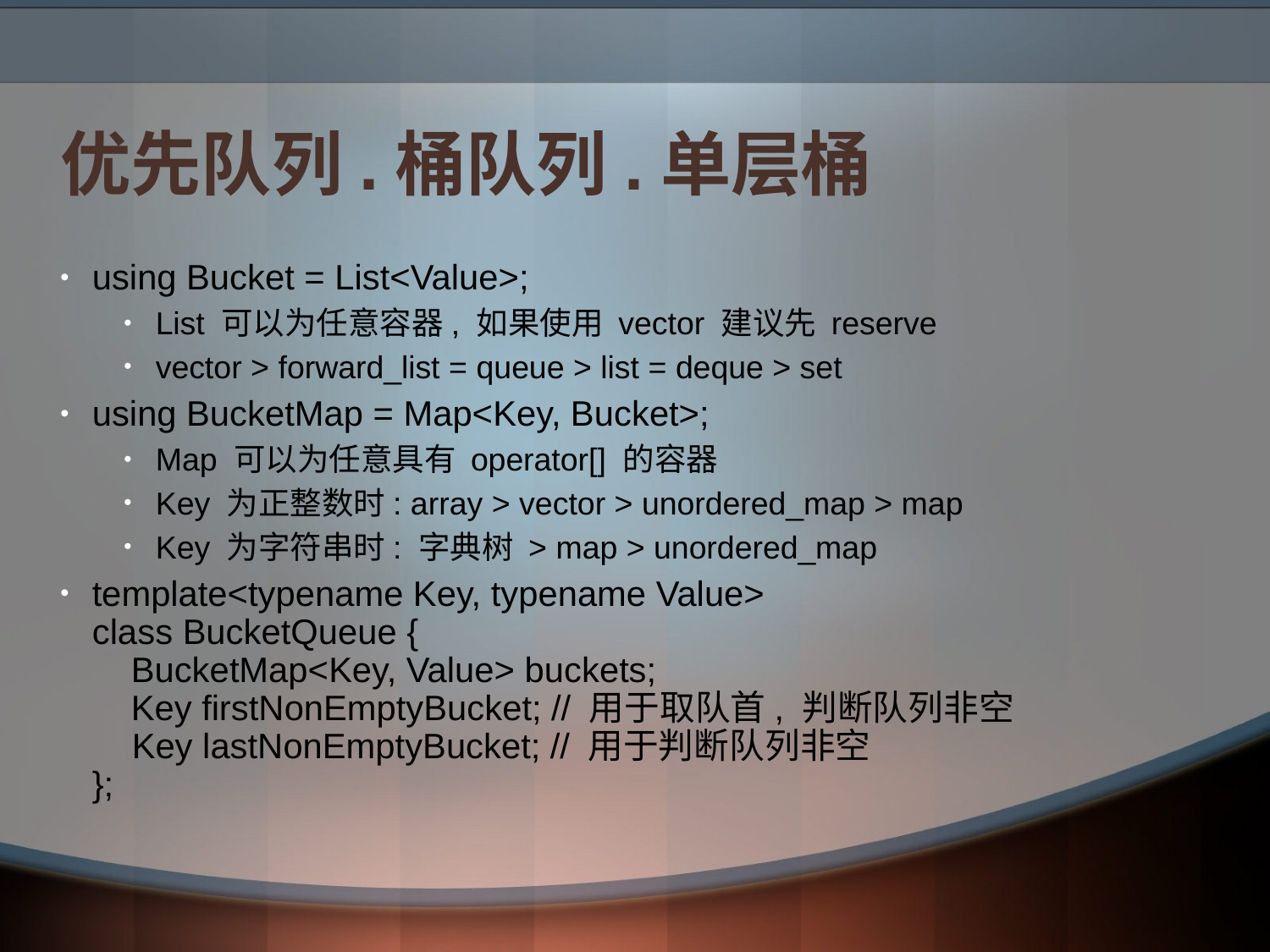

# 优先队列.桶队列.单层桶
using Bucket = List<Value>;
List 可以为任意容器, 如果使用 vector 建议先 reserve
vector > forward_list = queue > list = deque > set
using BucketMap = Map<Key, Bucket>;
Map 可以为任意具有 operator[] 的容器
Key 为正整数时: array > vector > unordered_map > map
Key 为字符串时: 字典树 > map > unordered_map
template<typename Key, typename Value>
class BucketQueue {
    BucketMap<Key, Value> buckets;
    Key firstNonEmptyBucket; // 用于取队首, 判断队列非空
    Key lastNonEmptyBucket; // 用于判断队列非空
};